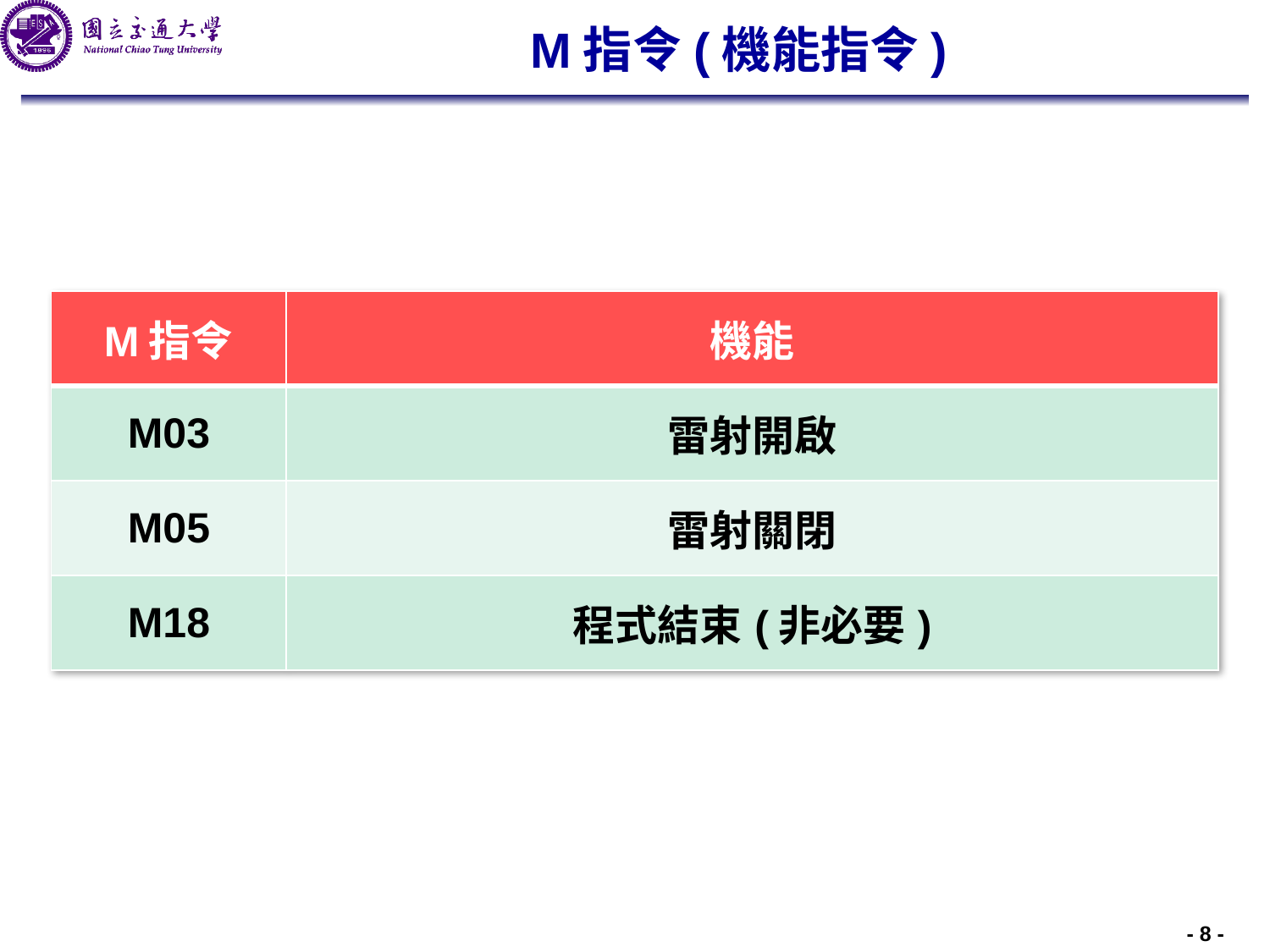

# M指令(機能指令)
| M指令 | 機能 |
| --- | --- |
| M03 | 雷射開啟 |
| M05 | 雷射關閉 |
| M18 | 程式結束(非必要) |